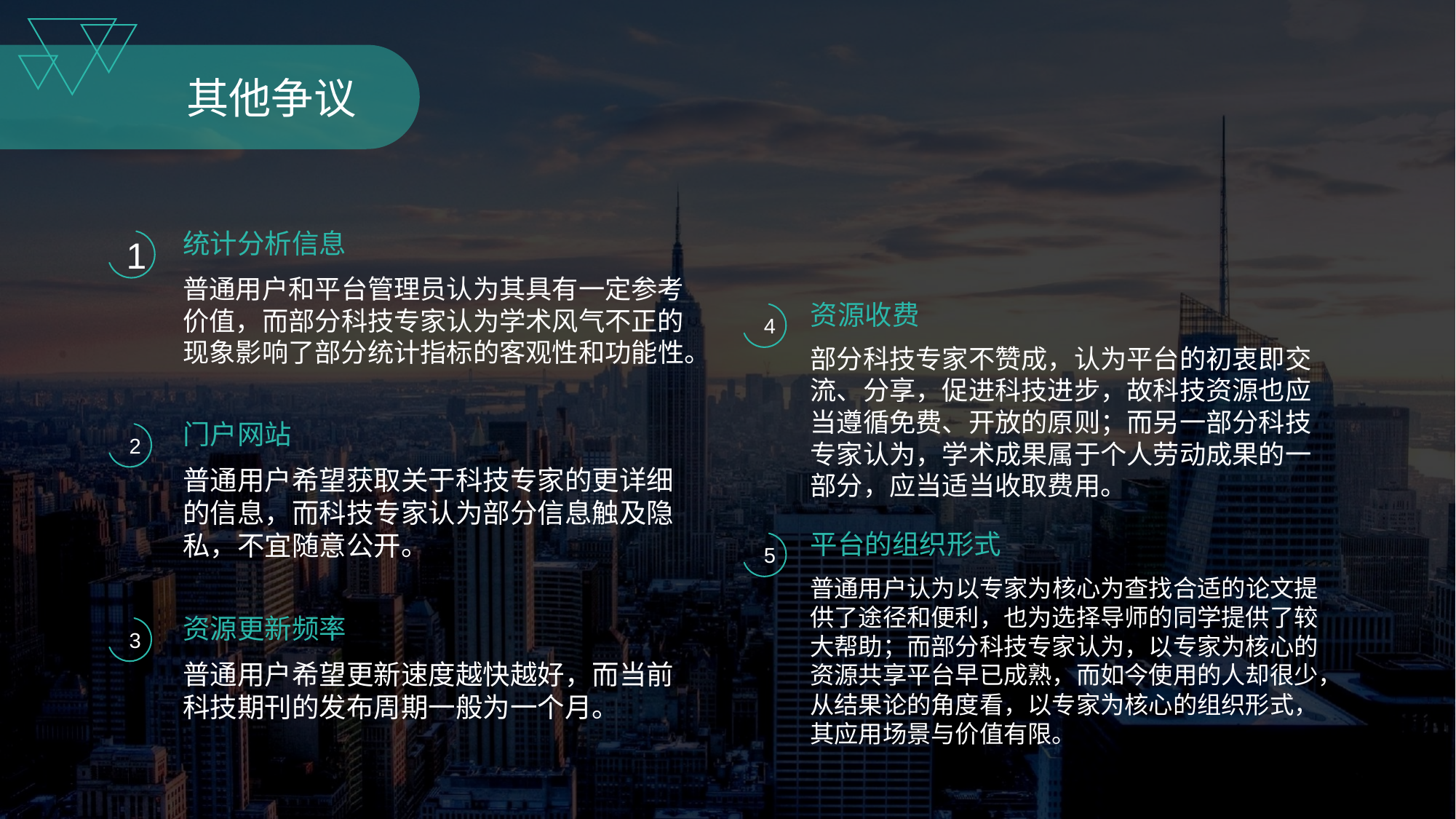

其他争议
统计分析信息
1

普通用户和平台管理员认为其具有一定参考价值，而部分科技专家认为学术风气不正的现象影响了部分统计指标的客观性和功能性。
资源收费
4

部分科技专家不赞成，认为平台的初衷即交流、分享，促进科技进步，故科技资源也应当遵循免费、开放的原则；而另一部分科技专家认为，学术成果属于个人劳动成果的一部分，应当适当收取费用。
门户网站
2

普通用户希望获取关于科技专家的更详细的信息，而科技专家认为部分信息触及隐私，不宜随意公开。
平台的组织形式
5

普通用户认为以专家为核心为查找合适的论文提供了途径和便利，也为选择导师的同学提供了较大帮助；而部分科技专家认为，以专家为核心的资源共享平台早已成熟，而如今使用的人却很少，从结果论的角度看，以专家为核心的组织形式，其应用场景与价值有限。
资源更新频率
3

普通用户希望更新速度越快越好，而当前科技期刊的发布周期一般为一个月。